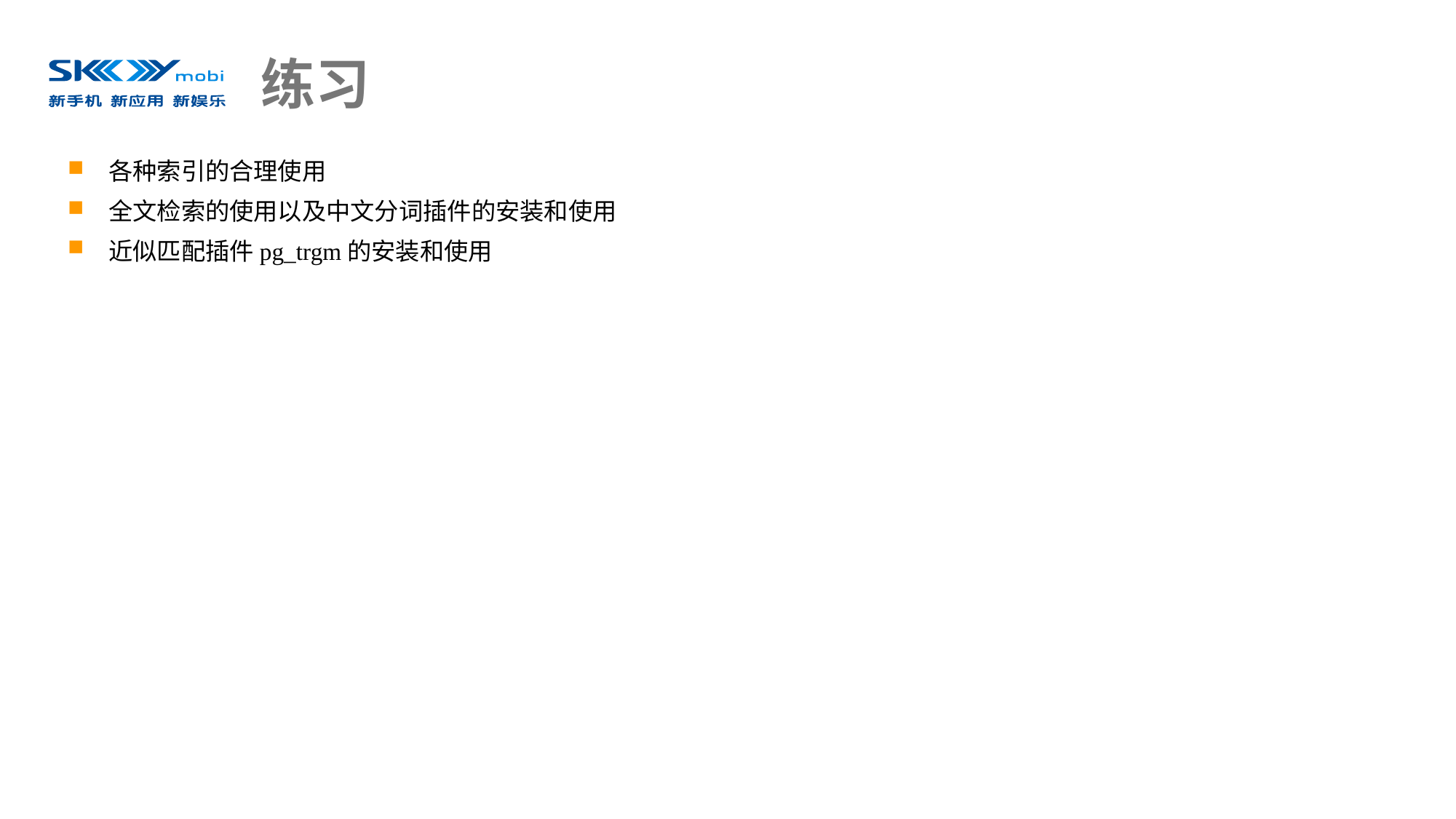

# 练习
各种索引的合理使用
全文检索的使用以及中文分词插件的安装和使用
近似匹配插件pg_trgm的安装和使用